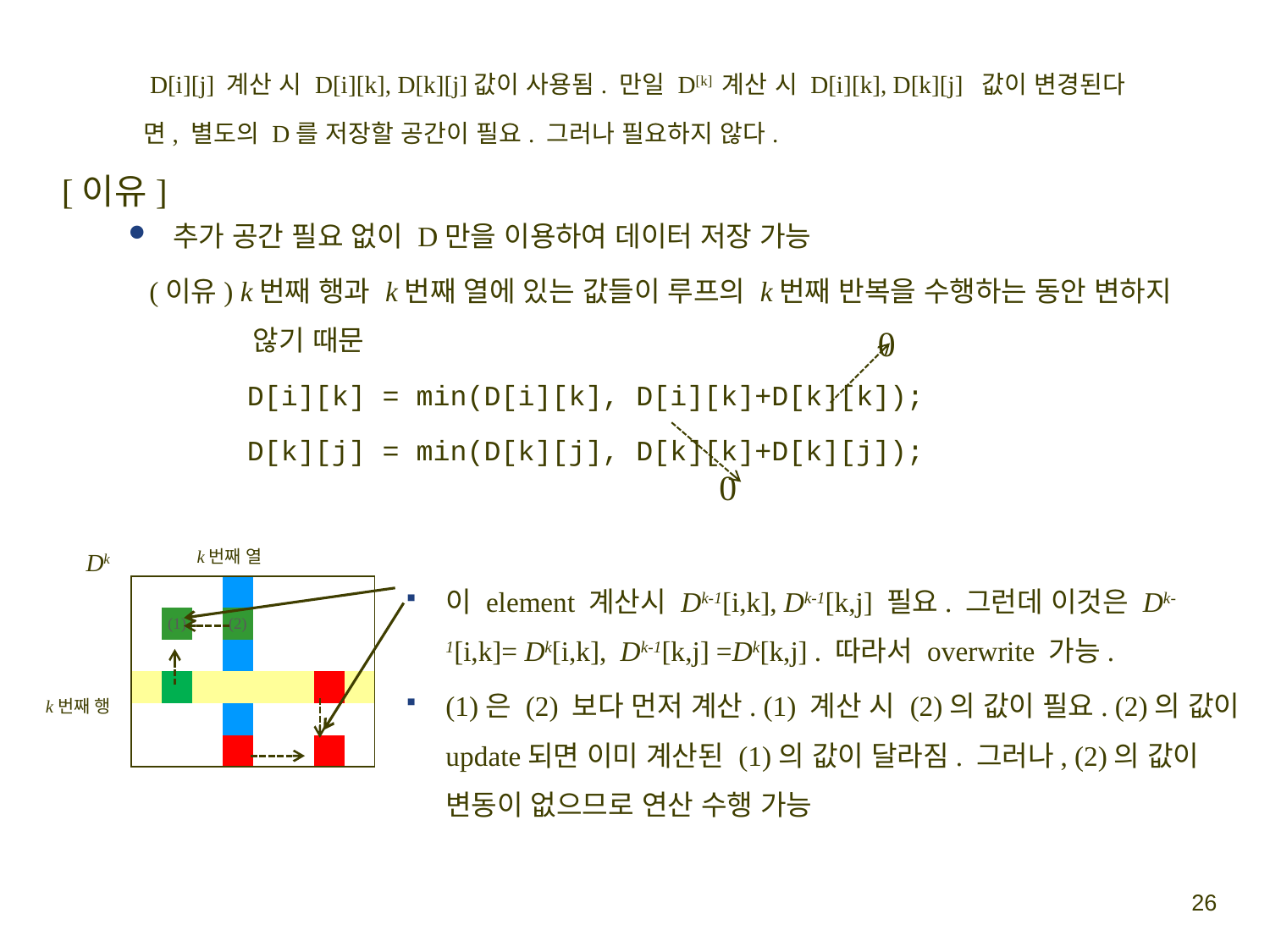

D[i][j] 계산 시 D[i][k], D[k][j]값이 사용됨. 만일 D[k] 계산 시 D[i][k], D[k][j]  값이 변경된다면, 별도의 D를 저장할 공간이 필요. 그러나 필요하지 않다.
[이유]
 추가 공간 필요 없이 D만을 이용하여 데이터 저장 가능
   (이유) k번째 행과 k번째 열에 있는 값들이 루프의 k번째 반복을 수행하는 동안 변하지 않기 때문
       D[i][k] = min(D[i][k], D[i][k]+D[k][k]);
       D[k][j] = min(D[k][j], D[k][k]+D[k][j]);
0
0
k번째 열
Dk
이 element 계산시 Dk-1[i,k], Dk-1[k,j] 필요. 그런데 이것은 Dk-1[i,k]= Dk[i,k],  Dk-1[k,j] =Dk[k,j] . 따라서 overwrite 가능.
(1)은 (2) 보다 먼저 계산. (1) 계산 시 (2)의 값이 필요. (2)의 값이 update되면 이미 계산된 (1)의 값이 달라짐. 그러나, (2)의 값이 변동이 없으므로 연산 수행 가능
|  |  |  |  |  |  |  |  |
| --- | --- | --- | --- | --- | --- | --- | --- |
|  | (1) |  | (2) |  |  |  |  |
|  |  |  |  |  |  |  |  |
|  |  |  |  |  |  |  |  |
|  |  |  |  |  |  |  |  |
|  |  |  |  |  |  |  |  |
k번째 행
26